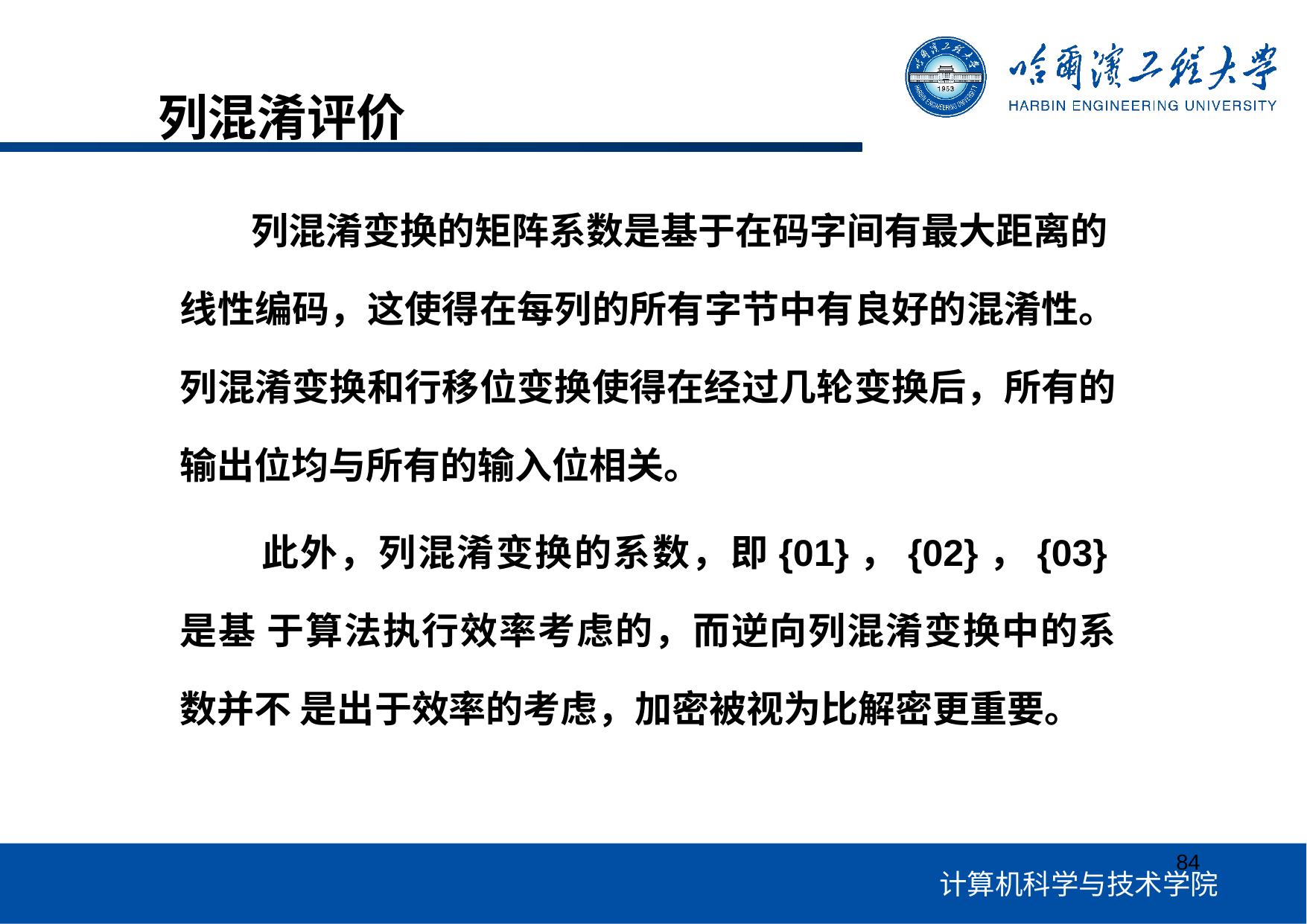

# 列混淆评价
列混淆变换的矩阵系数是基于在码字间有最大距离的
线性编码，这使得在每列的所有字节中有良好的混淆性。 列混淆变换和行移位变换使得在经过几轮变换后，所有的 输出位均与所有的输入位相关。
此外，列混淆变换的系数，即{01}，{02}，{03}是基 于算法执行效率考虑的，而逆向列混淆变换中的系数并不 是出于效率的考虑，加密被视为比解密更重要。
84